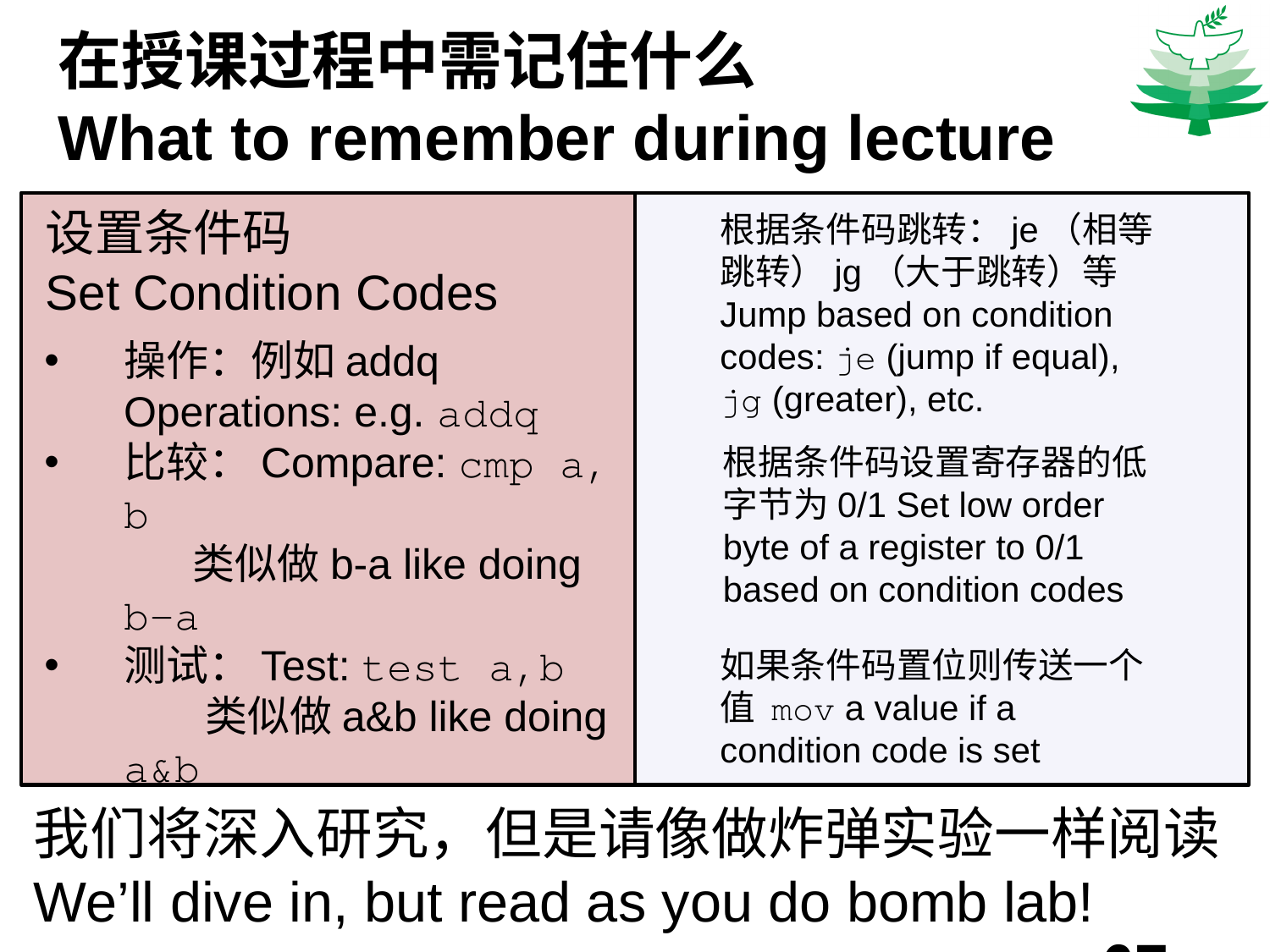

# 在授课过程中需记住什么 What to remember during lecture

设置条件码
Set Condition Codes
根据条件码跳转：je（相等跳转）jg（大于跳转）等 Jump based on condition codes: je (jump if equal), jg (greater), etc.
操作：例如addq  Operations: e.g. addq
比较：Compare: cmp a, b
     类似做b-a like doing b-a
测试：Test: test a,b
      类似做a&b like doing a&b
根据条件码设置寄存器的低字节为0/1 Set low order byte of a register to 0/1 based on condition codes
如果条件码置位则传送一个值 mov a value if a condition code is set
我们将深入研究，但是请像做炸弹实验一样阅读 We’ll dive in, but read as you do bomb lab!